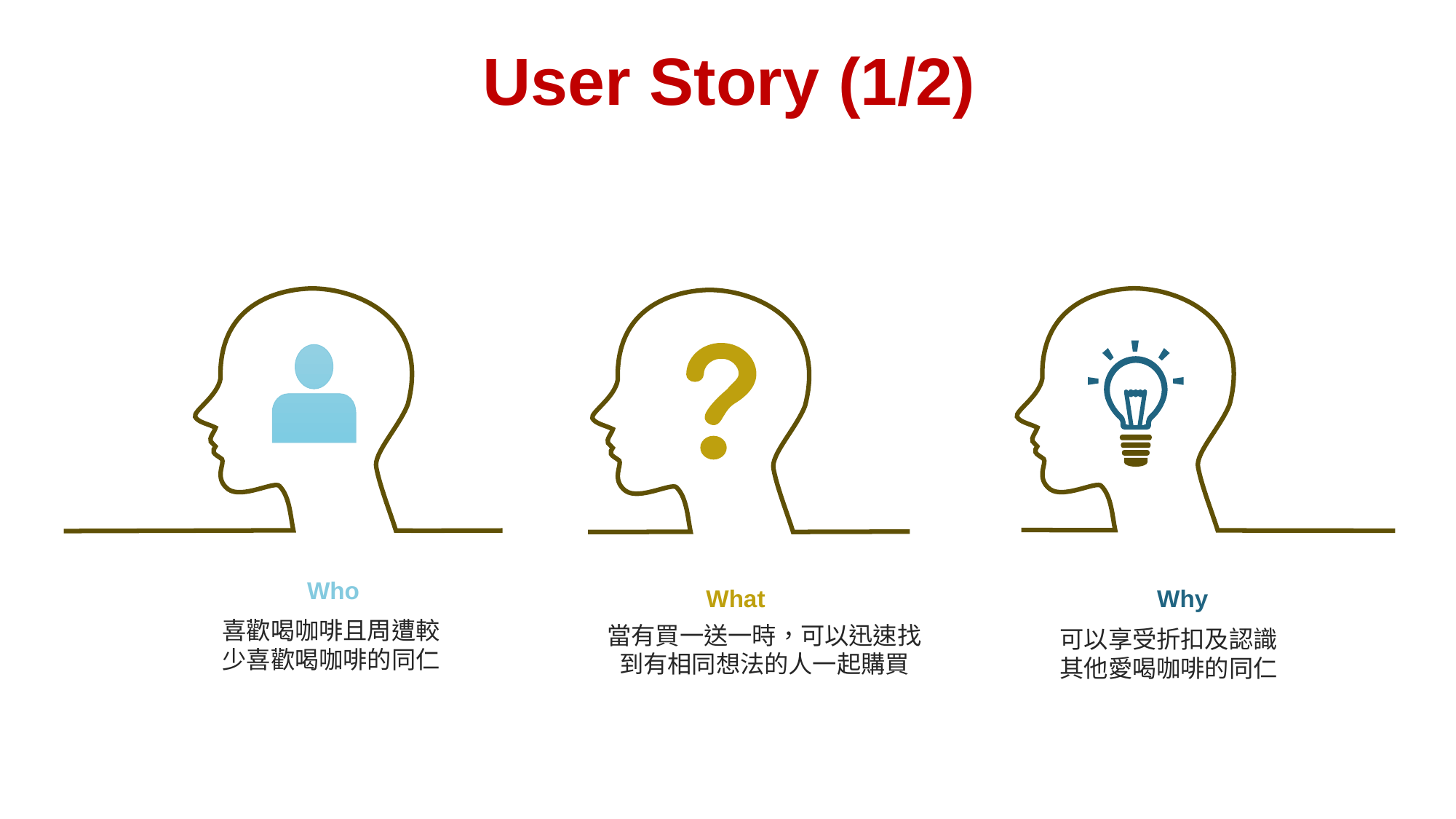

User Story (1/2)

Who
What
Why
喜歡喝咖啡且周遭較少喜歡喝咖啡的同仁
當有買一送一時，可以迅速找到有相同想法的人一起購買
可以享受折扣及認識其他愛喝咖啡的同仁